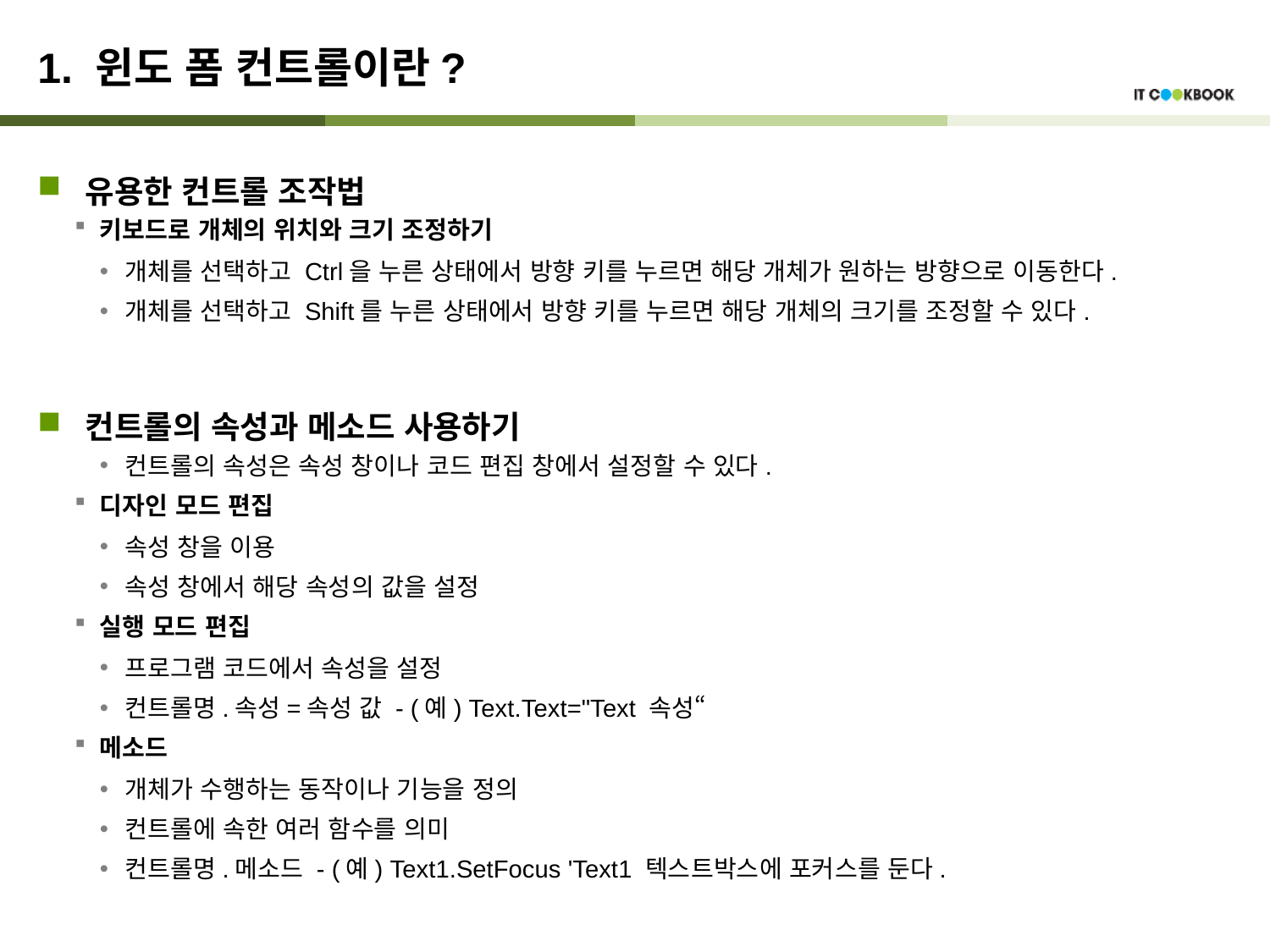

# 1. 윈도 폼 컨트롤이란?
유용한 컨트롤 조작법
키보드로 개체의 위치와 크기 조정하기
개체를 선택하고 Ctrl을 누른 상태에서 방향 키를 누르면 해당 개체가 원하는 방향으로 이동한다.
개체를 선택하고 Shift를 누른 상태에서 방향 키를 누르면 해당 개체의 크기를 조정할 수 있다.

컨트롤의 속성과 메소드 사용하기
컨트롤의 속성은 속성 창이나 코드 편집 창에서 설정할 수 있다.
디자인 모드 편집
속성 창을 이용
속성 창에서 해당 속성의 값을 설정
실행 모드 편집
프로그램 코드에서 속성을 설정
컨트롤명.속성=속성 값 - (예) Text.Text="Text 속성“
메소드
개체가 수행하는 동작이나 기능을 정의
컨트롤에 속한 여러 함수를 의미
컨트롤명.메소드 - (예) Text1.SetFocus 'Text1 텍스트박스에 포커스를 둔다.